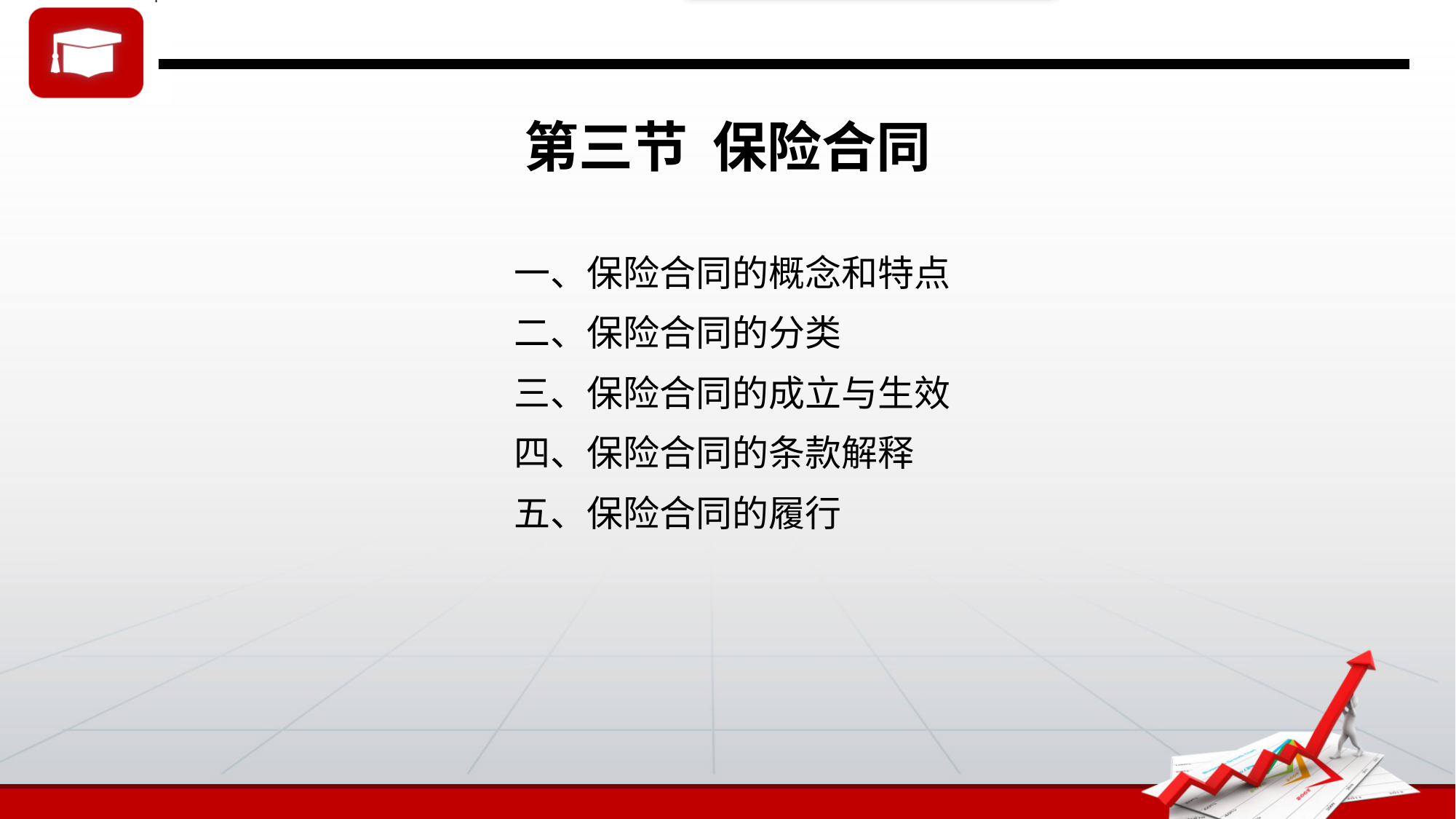

# 第三节  保险合同
一、保险合同的概念和特点
二、保险合同的分类
三、保险合同的成立与生效
四、保险合同的条款解释
五、保险合同的履行